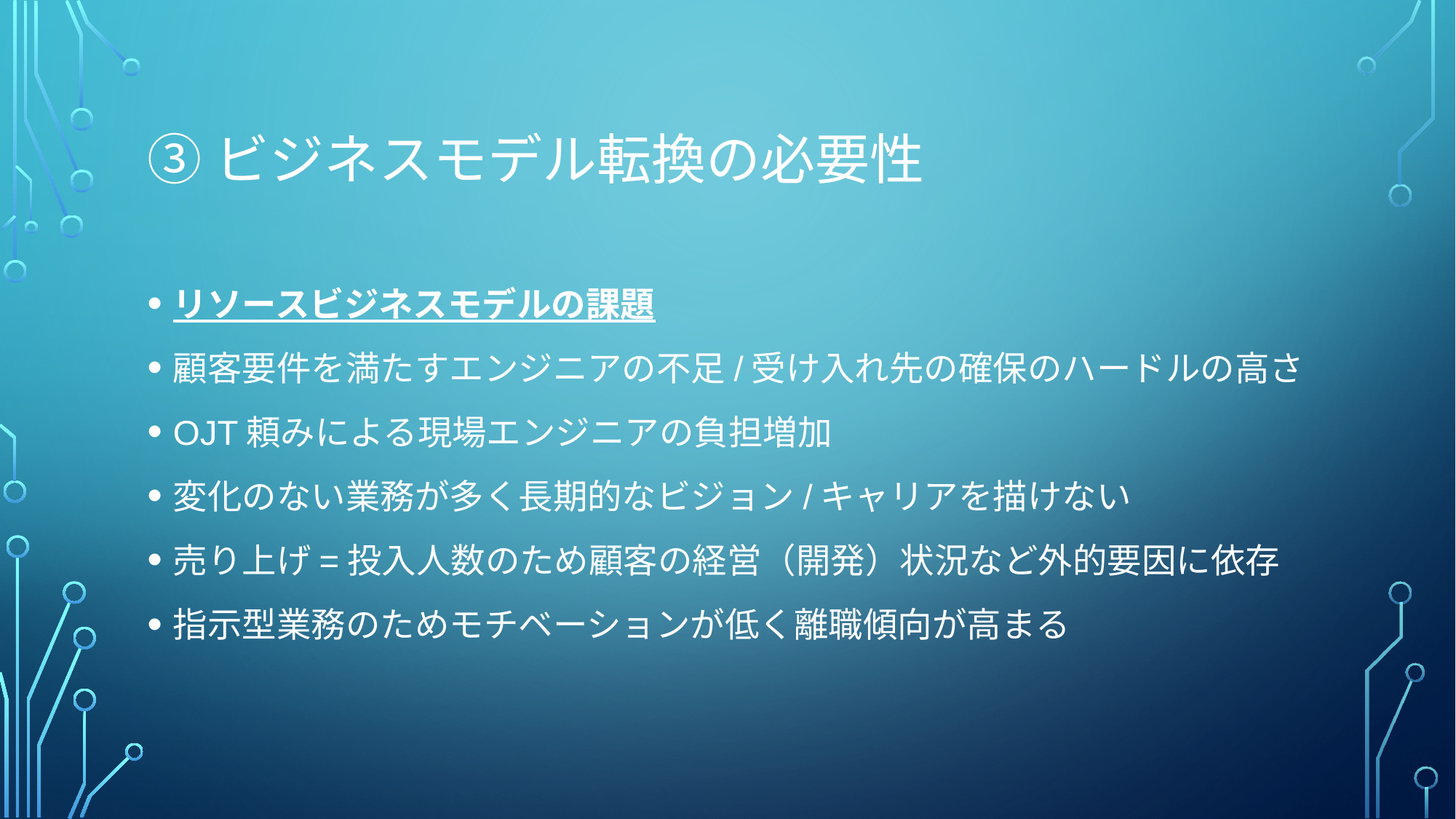

# ③ビジネスモデル転換の必要性
リソースビジネスモデルの課題
顧客要件を満たすエンジニアの不足/受け入れ先の確保のハードルの高さ
OJT頼みによる現場エンジニアの負担増加
変化のない業務が多く長期的なビジョン/キャリアを描けない
売り上げ=投入人数のため顧客の経営（開発）状況など外的要因に依存
指示型業務のためモチベーションが低く離職傾向が高まる